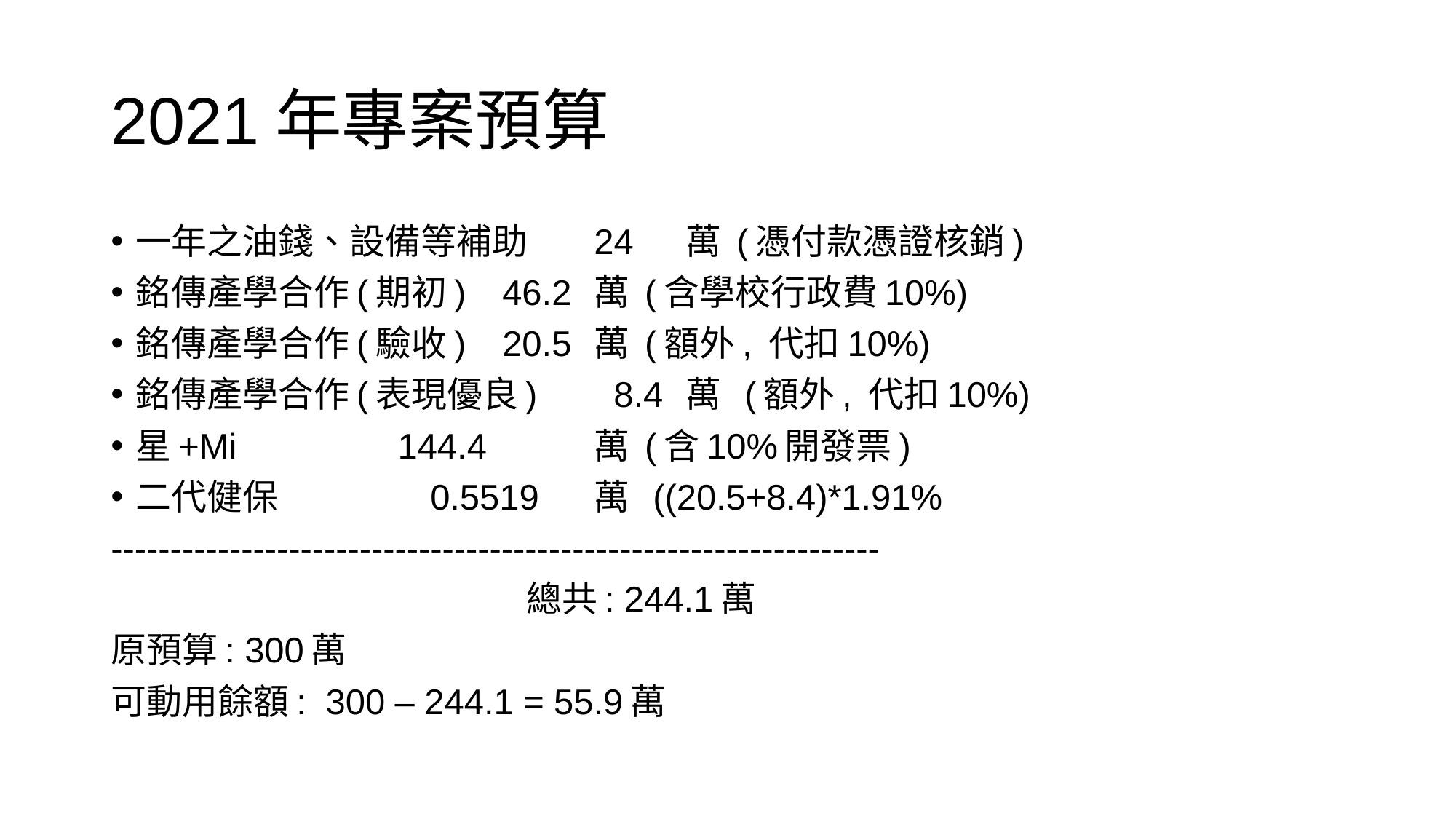

# 2021年專案預算
一年之油錢、設備等補助		24    		萬 (憑付款憑證核銷)
銘傳產學合作(期初)			46.2 		萬 (含學校行政費10%)
銘傳產學合作(驗收)			20.5 		萬 (額外, 代扣10%)
銘傳產學合作(表現優良)		  8.4 		萬  (額外, 代扣10%)
星+Mi				        144.4  		萬 (含10%開發票)
二代健保				             0.5519 	萬  ((20.5+8.4)*1.91%
-----------------------------------------------------------------
                                                   總共: 244.1萬
原預算: 300萬
可動用餘額:  300 – 244.1 = 55.9萬